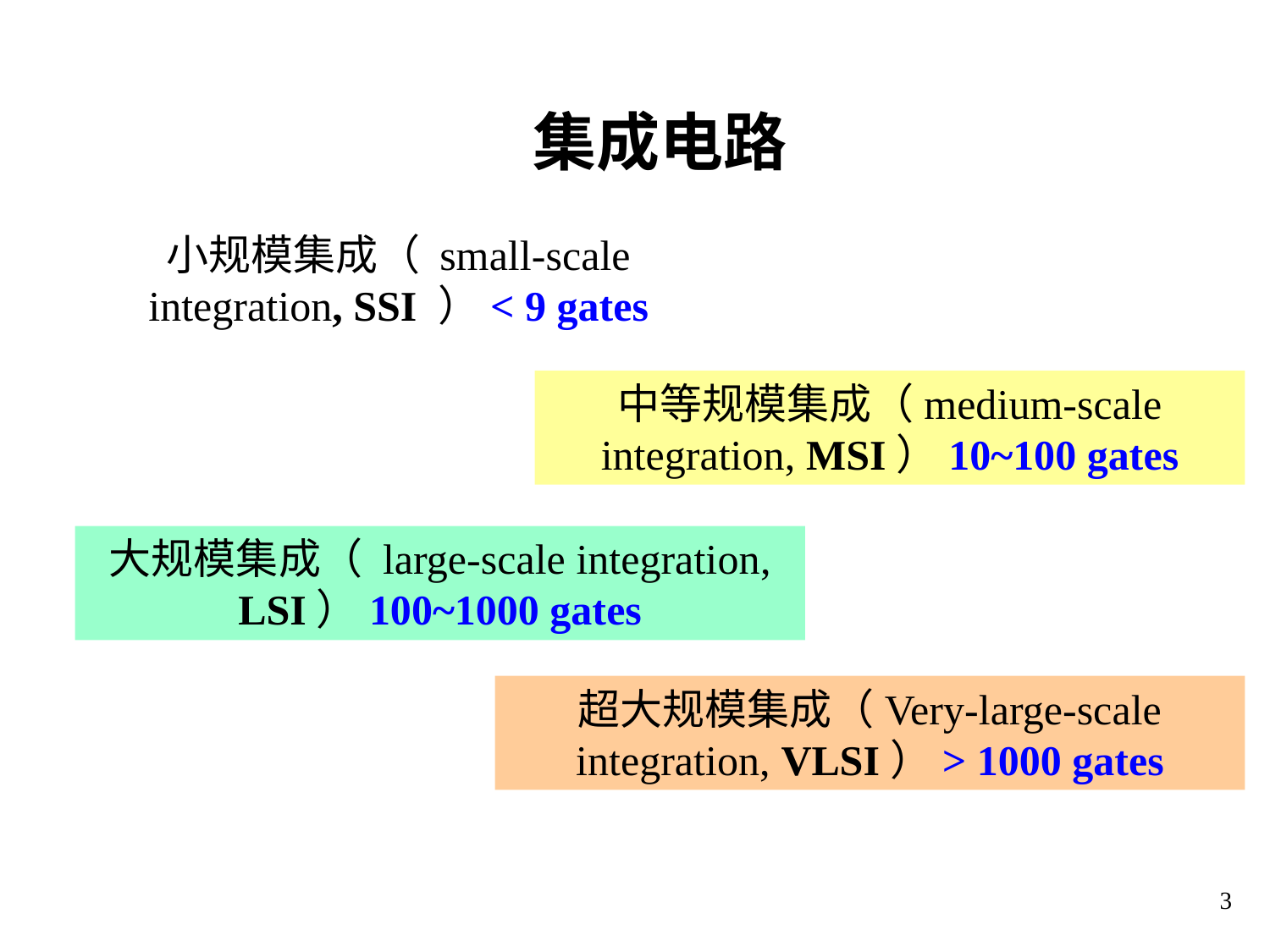

集成电路
小规模集成（ small-scale integration, SSI ）< 9 gates
中等规模集成（medium-scale integration, MSI）10~100 gates
大规模集成（ large-scale integration, LSI）100~1000 gates
超大规模集成（Very-large-scale integration, VLSI）> 1000 gates
3